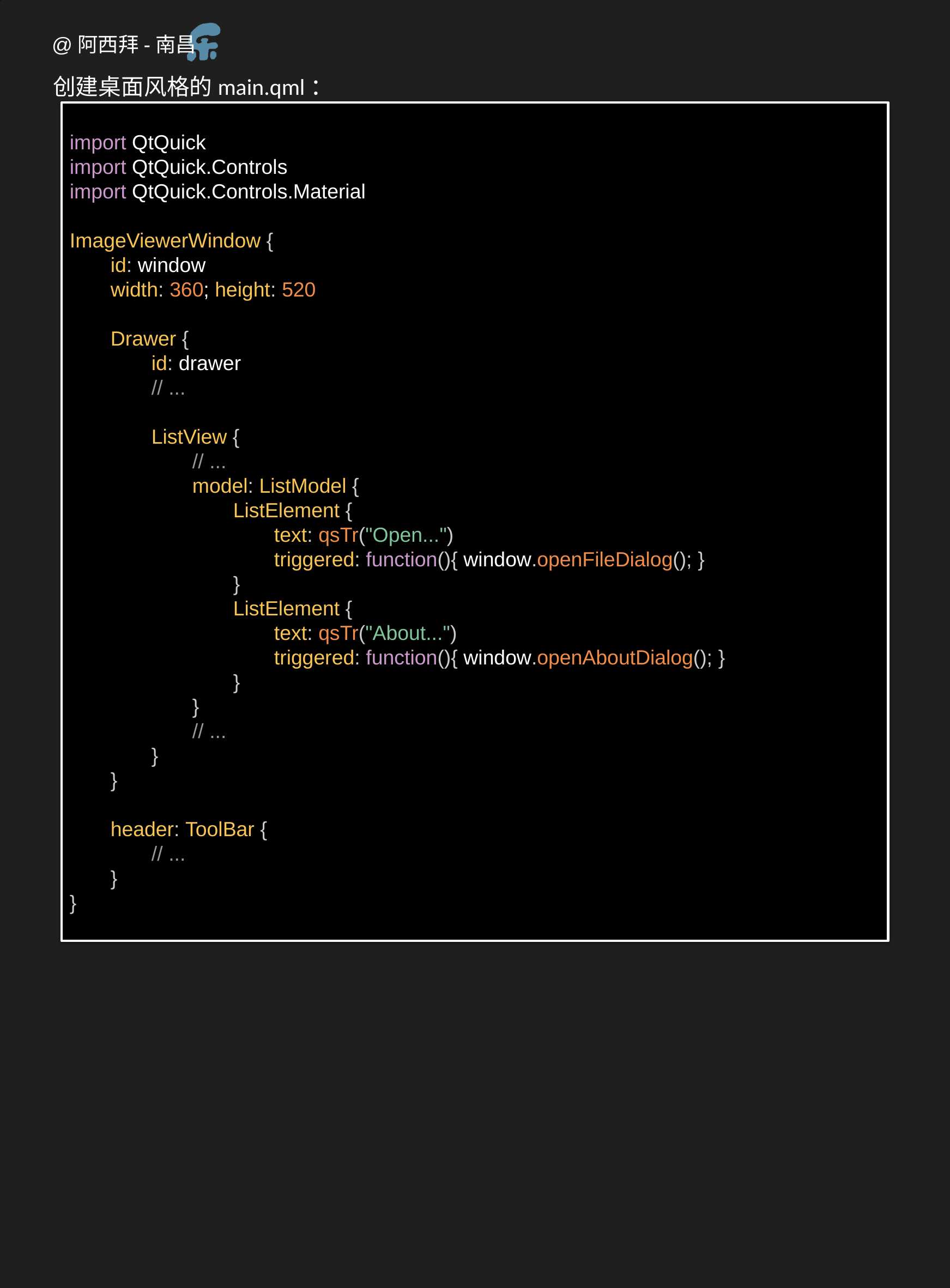

创建桌面风格的main.qml：
import QtQuick
import QtQuick.Controls
import QtQuick.Controls.Material

ImageViewerWindow {
id: window
width: 360; height: 520

Drawer {
id: drawer
// ...

ListView {
// ...
model: ListModel {
ListElement {
text: qsTr("Open...")
triggered: function(){ window.openFileDialog(); }
}
ListElement {
text: qsTr("About...")
triggered: function(){ window.openAboutDialog(); }
}
}
// ...
}
}

header: ToolBar {
// ...
}
}